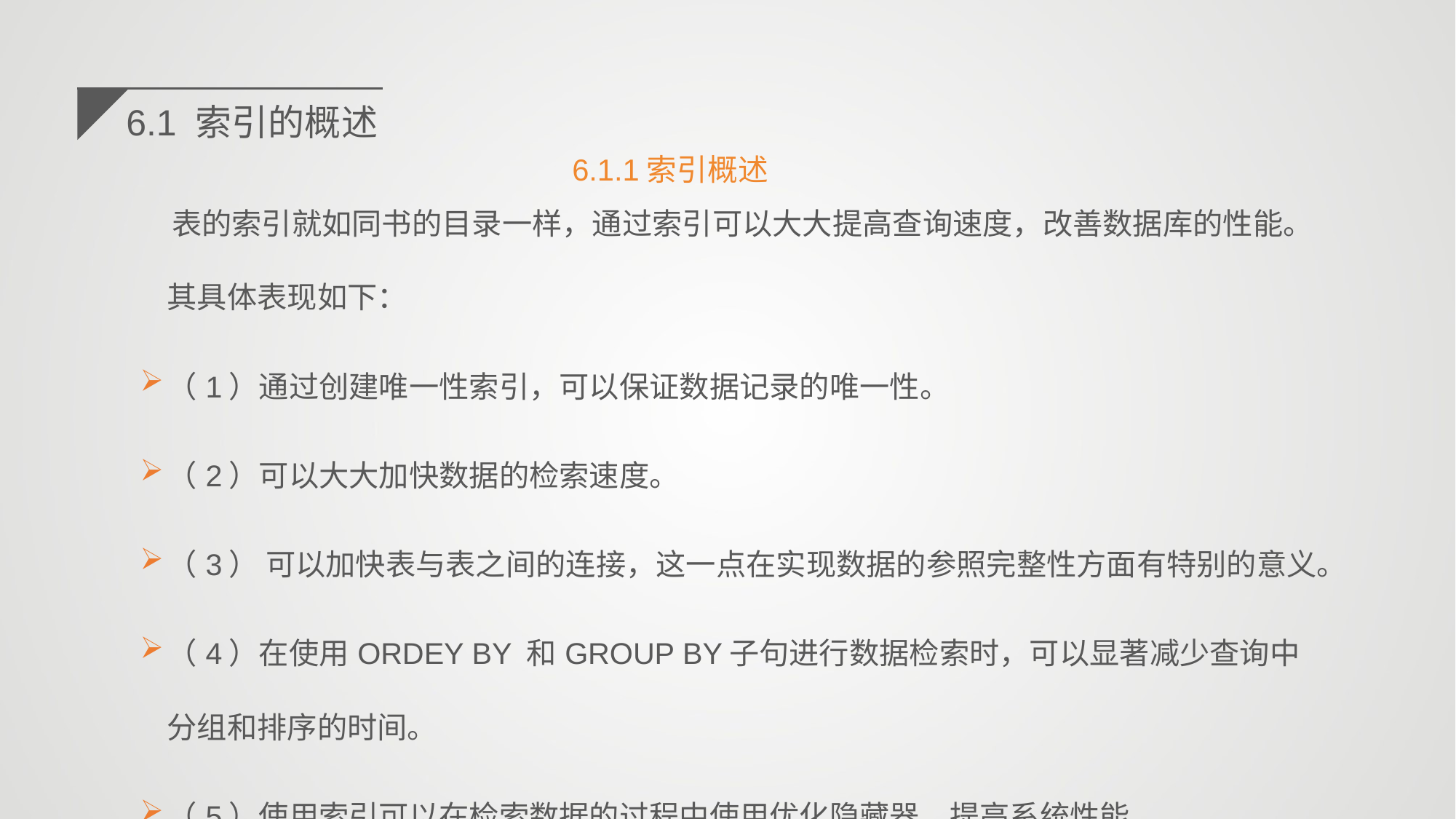

6.1 索引的概述

    表的索引就如同书的目录一样，通过索引可以大大提高查询速度，改善数据库的性能。其具体表现如下：
（1）通过创建唯一性索引，可以保证数据记录的唯一性。
（2）可以大大加快数据的检索速度。
（3） 可以加快表与表之间的连接，这一点在实现数据的参照完整性方面有特别的意义。
（4）在使用ORDEY BY 和GROUP BY子句进行数据检索时，可以显著减少查询中分组和排序的时间。
（5）使用索引可以在检索数据的过程中使用优化隐藏器，提高系统性能。

 6.1.1索引概述